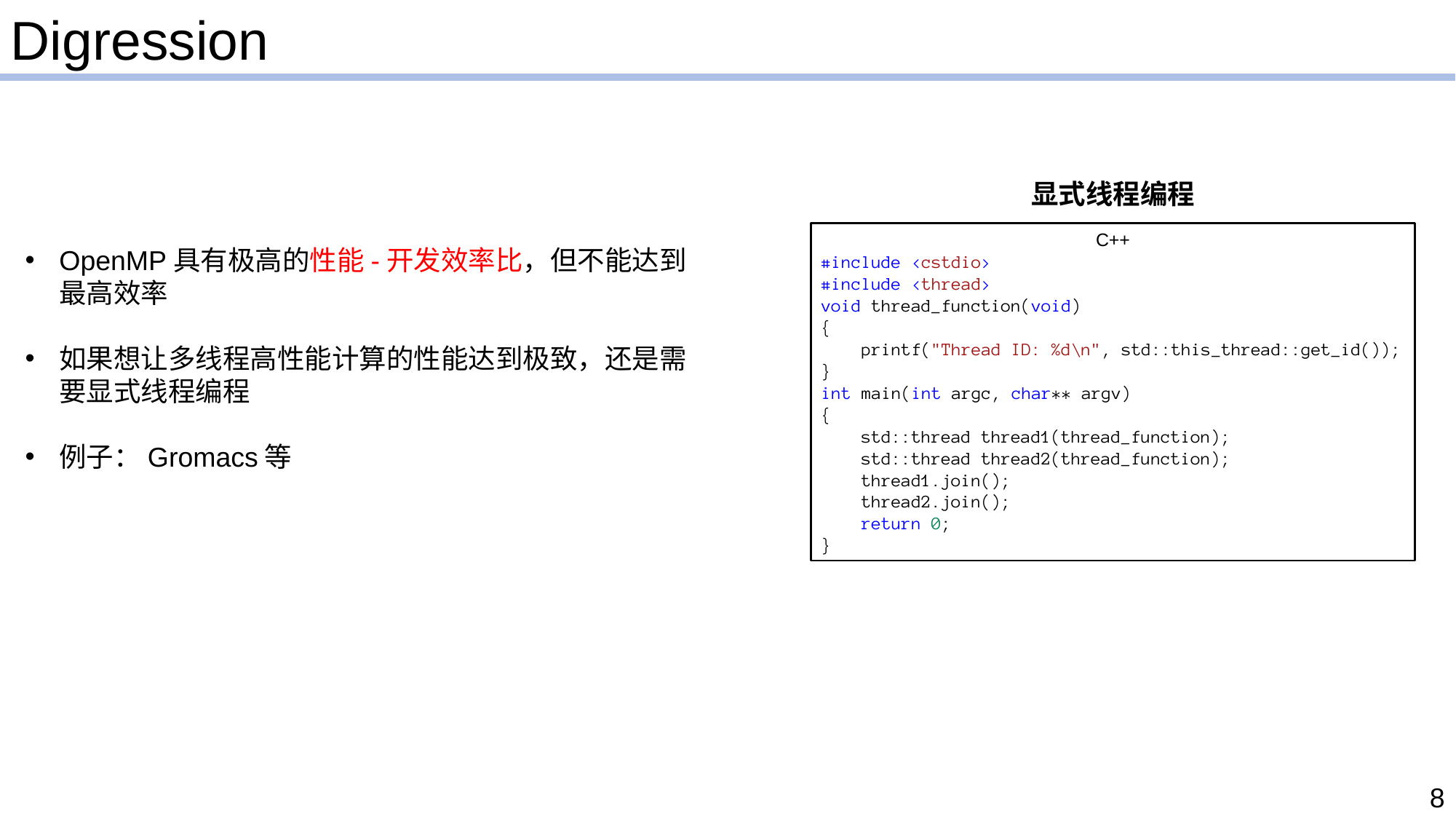

Digression
显式线程编程
C++
#include <cstdio>
#include <thread>
void thread_function(void)
{
    printf("Thread ID: %d\n", std::this_thread::get_id());
}
int main(int argc, char** argv)
{
    std::thread thread1(thread_function);
    std::thread thread2(thread_function);
    thread1.join();
    thread2.join();
    return 0;
}
OpenMP具有极高的性能-开发效率比，但不能达到最高效率

如果想让多线程高性能计算的性能达到极致，还是需要显式线程编程

例子：Gromacs等
8